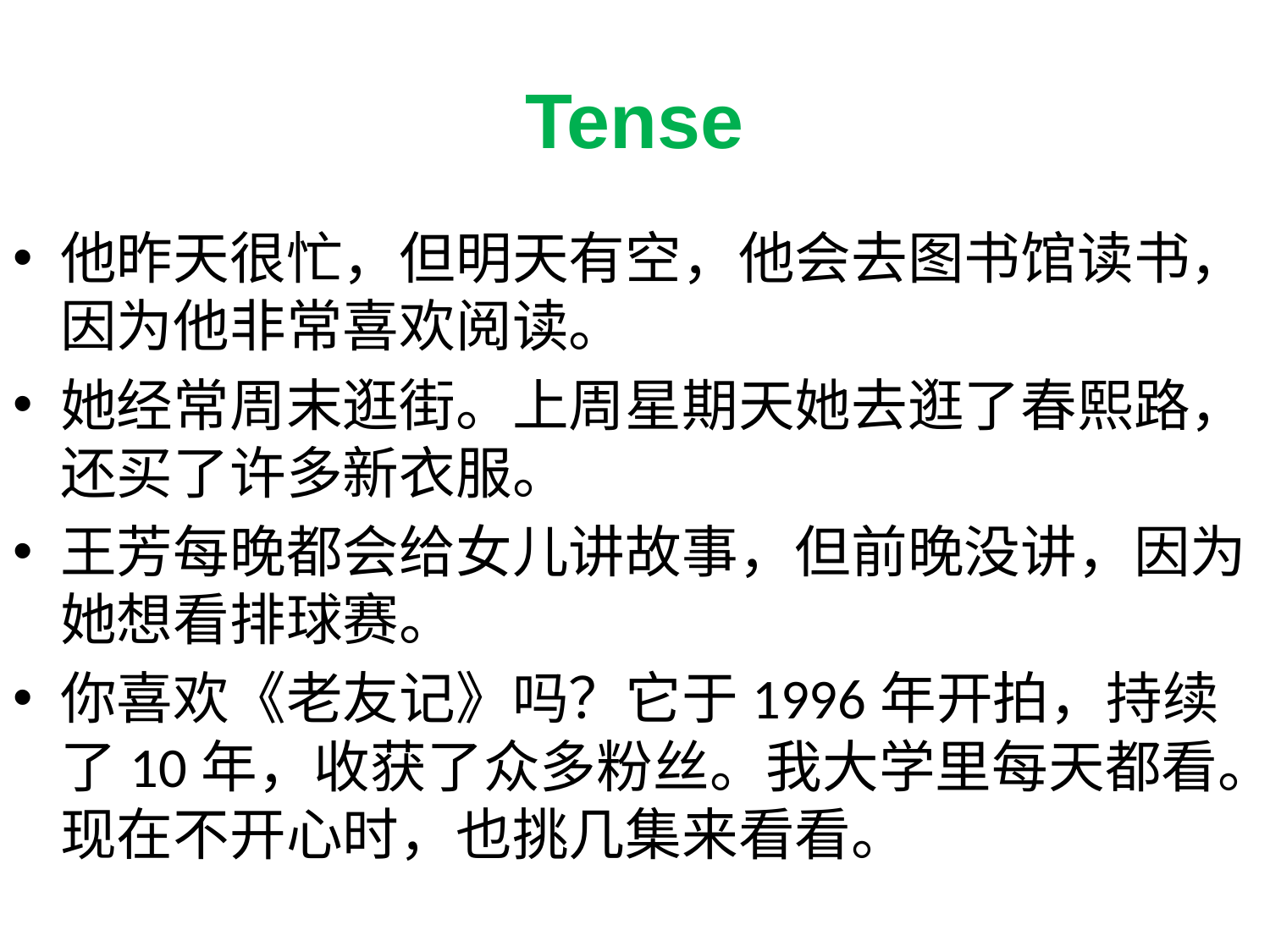

# Tense
他昨天很忙，但明天有空，他会去图书馆读书，因为他非常喜欢阅读。
她经常周末逛街。上周星期天她去逛了春熙路，还买了许多新衣服。
王芳每晚都会给女儿讲故事，但前晚没讲，因为她想看排球赛。
你喜欢《老友记》吗？它于1996年开拍，持续了10年，收获了众多粉丝。我大学里每天都看。现在不开心时，也挑几集来看看。